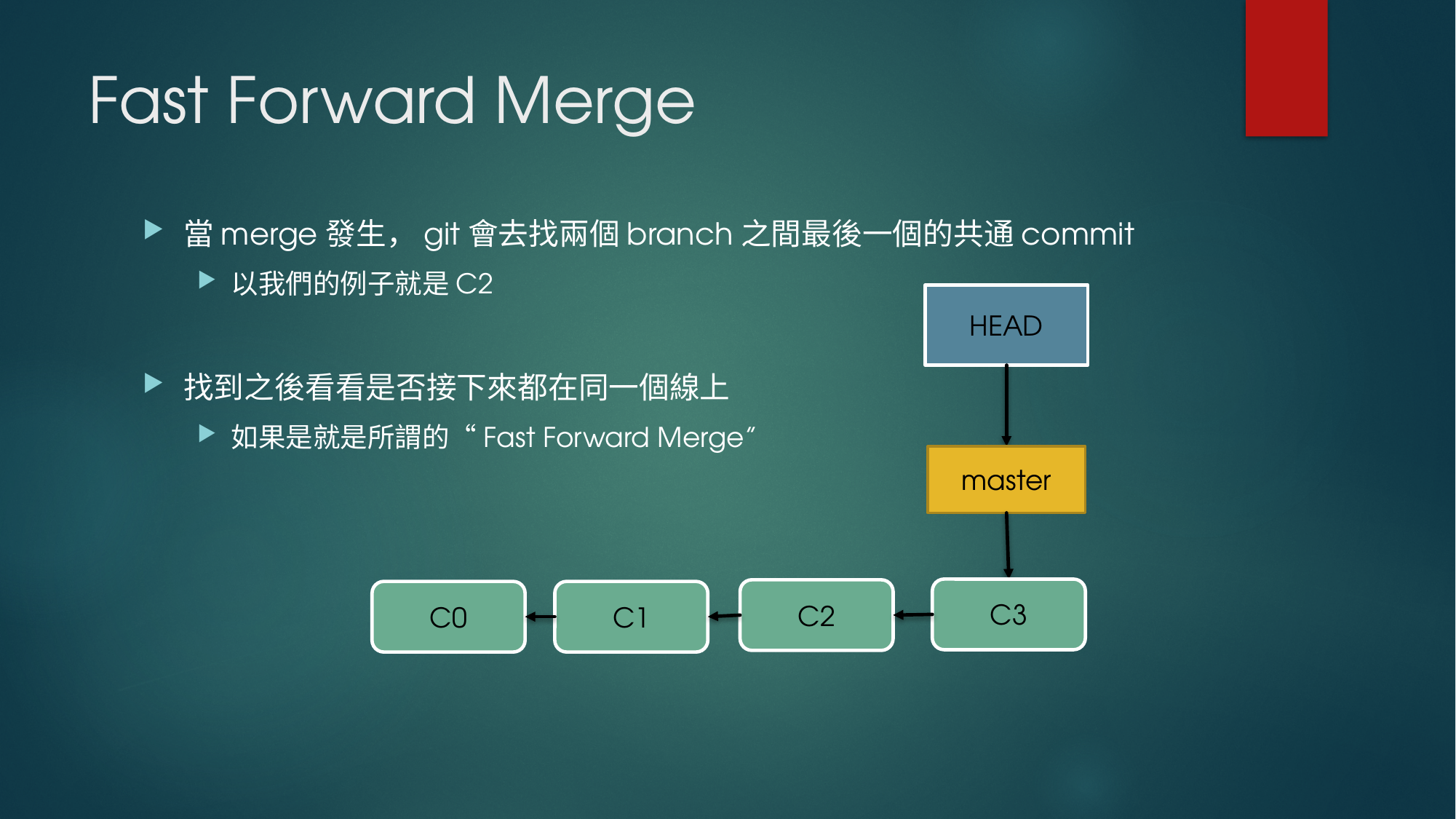

# Fast Forward Merge
當merge發生，git會去找兩個branch之間最後一個的共通commit
以我們的例子就是C2

找到之後看看是否接下來都在同一個線上
如果是就是所謂的“Fast Forward Merge”
HEAD
master
C3
C2
C0
C1